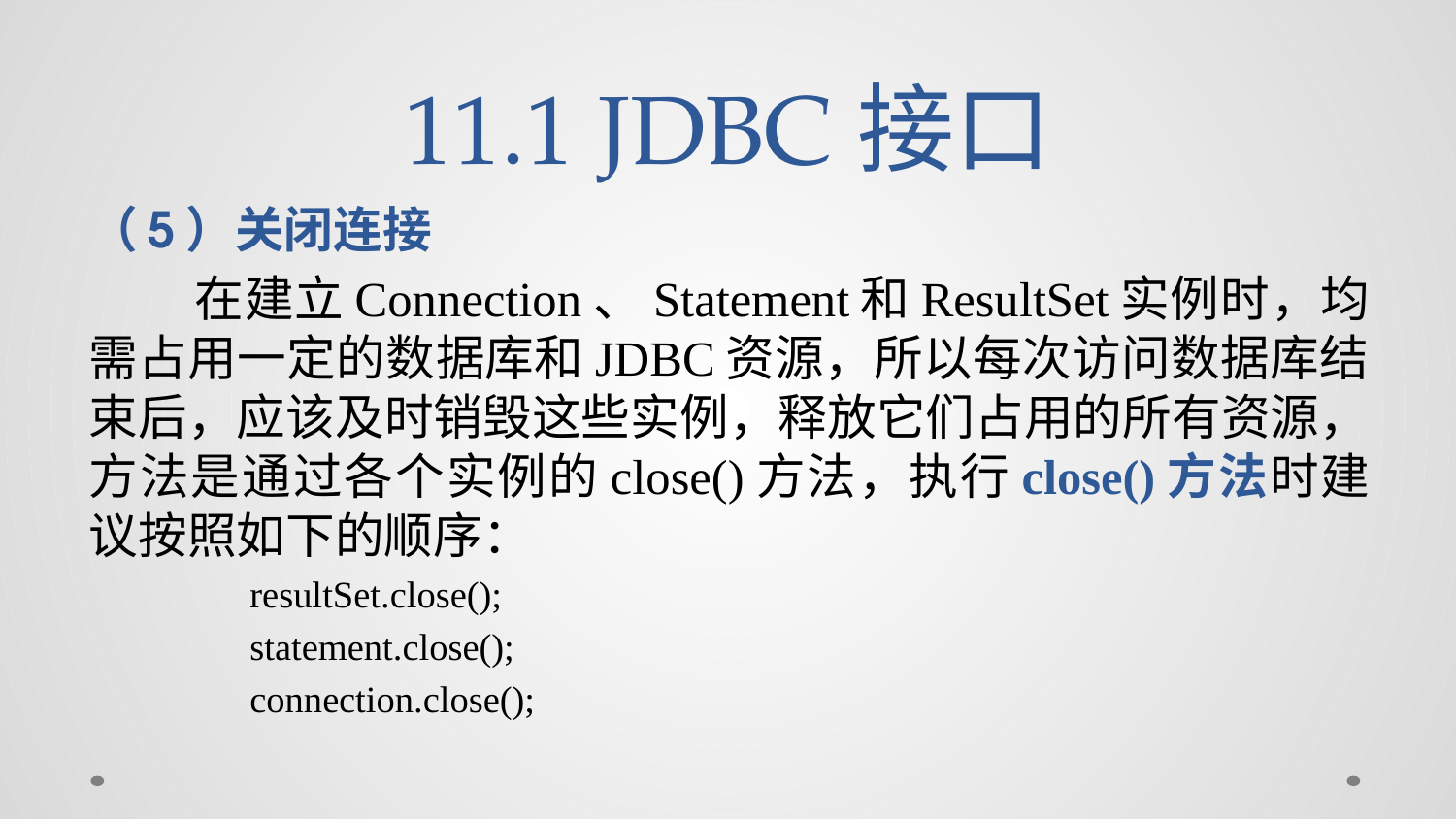

# 11.1 JDBC接口
（5）关闭连接
        在建立Connection、Statement和ResultSet实例时，均需占用一定的数据库和JDBC资源，所以每次访问数据库结束后，应该及时销毁这些实例，释放它们占用的所有资源，方法是通过各个实例的close()方法，执行close()方法时建议按照如下的顺序：
                 resultSet.close();
                 statement.close();
                 connection.close();